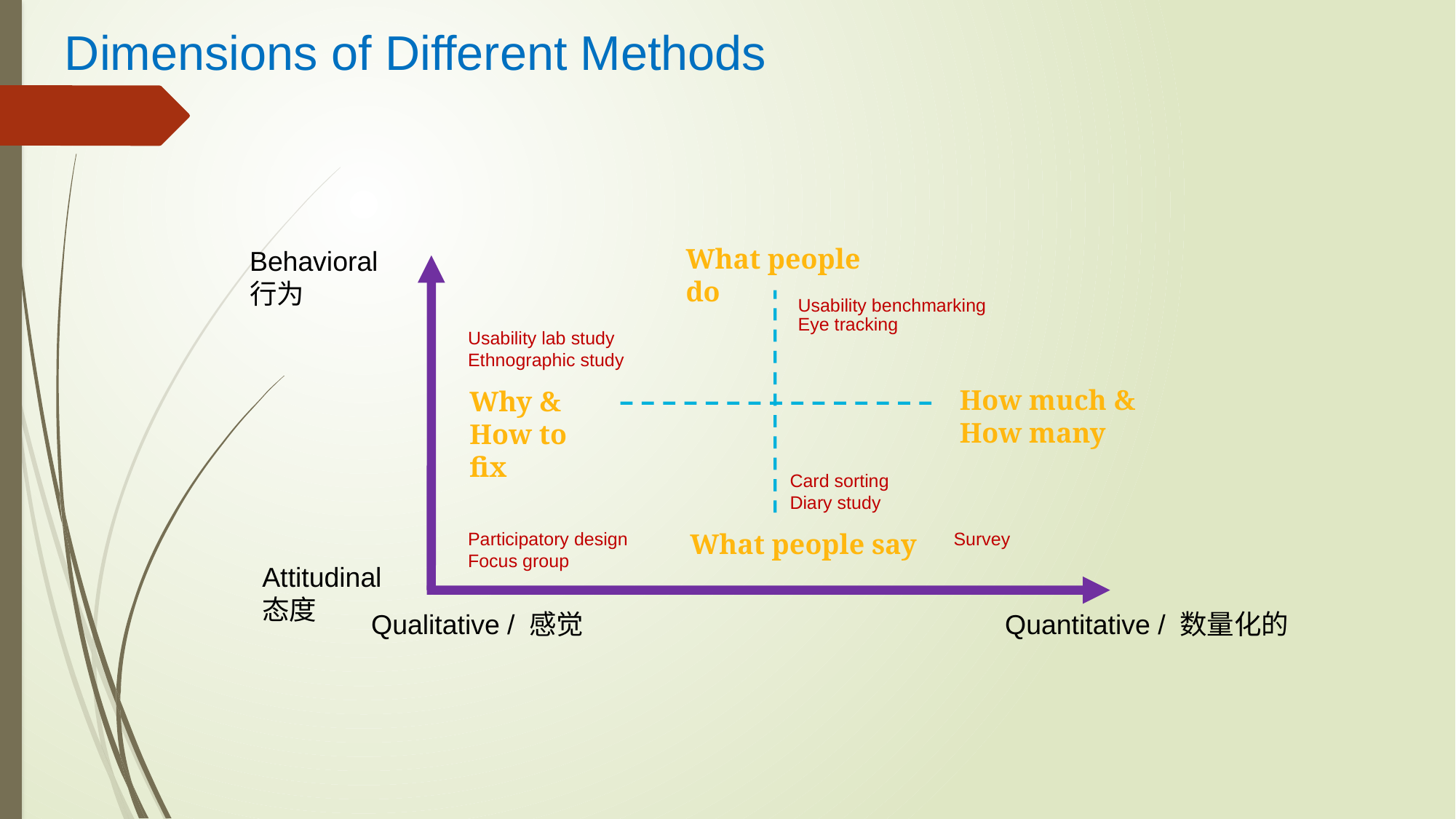

Dimensions of Different Methods
What people do
Behavioral
行为

Usability benchmarking

Eye tracking
Usability lab study
Ethnographic study
How much & How many
Why & How to fix

Card sorting
Diary study
What people say
Survey
Participatory design
Focus group
Attitudinal
态度

Qualitative / 感觉
Quantitative / 数量化的